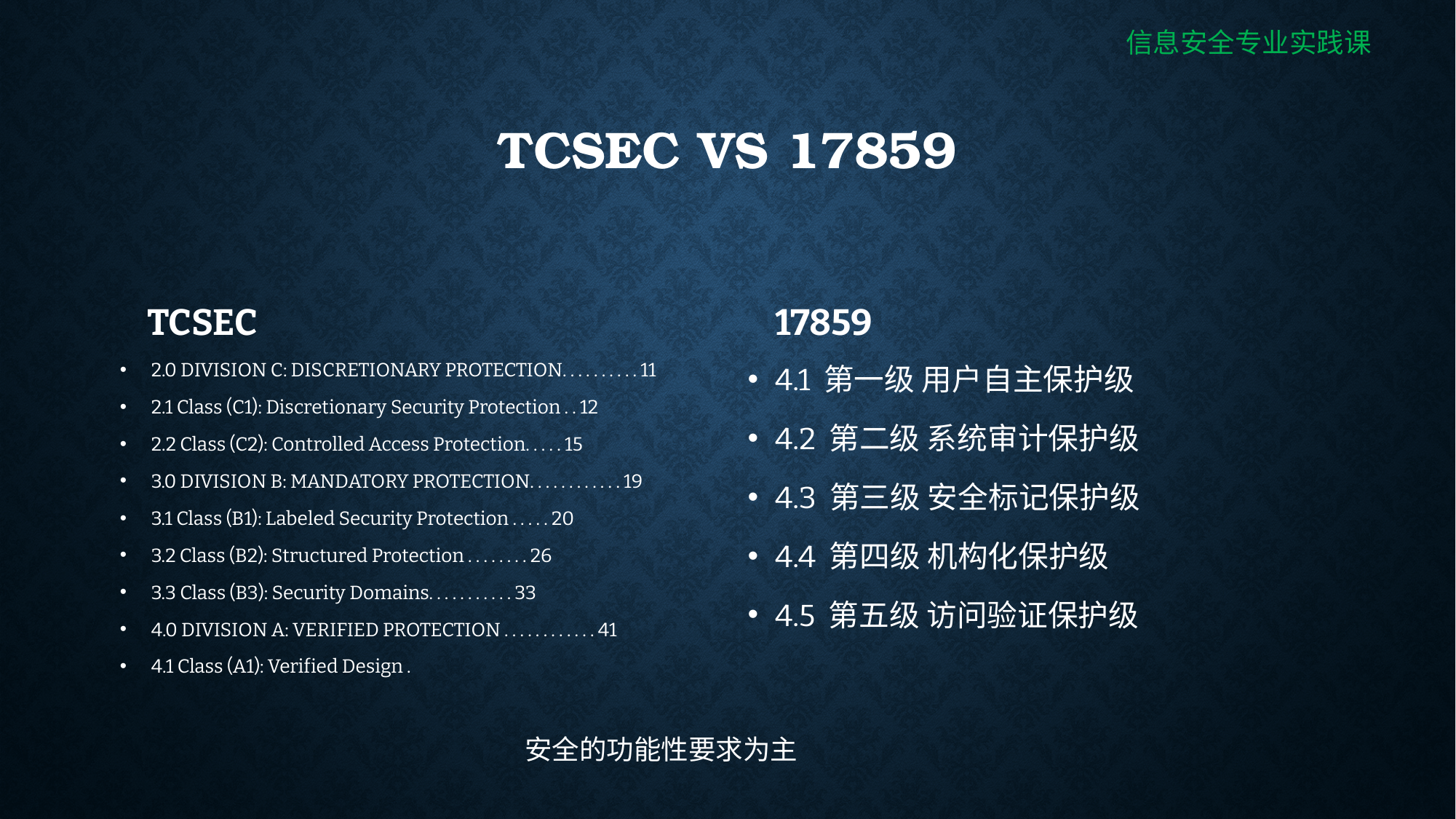

# TCSEC VS 17859
TCSEC
17859
2.0 DIVISION C: DISCRETIONARY PROTECTION. . . . . . . . . . 11
2.1 Class (C1): Discretionary Security Protection . . 12
2.2 Class (C2): Controlled Access Protection. . . . . 15
3.0 DIVISION B: MANDATORY PROTECTION. . . . . . . . . . . . 19
3.1 Class (B1): Labeled Security Protection . . . . . 20
3.2 Class (B2): Structured Protection . . . . . . . . 26
3.3 Class (B3): Security Domains. . . . . . . . . . . 33
4.0 DIVISION A: VERIFIED PROTECTION . . . . . . . . . . . . 41
4.1 Class (A1): Verified Design .
4.1 第一级 用户自主保护级
4.2 第二级 系统审计保护级
4.3 第三级 安全标记保护级
4.4 第四级 机构化保护级
4.5 第五级 访问验证保护级
安全的功能性要求为主